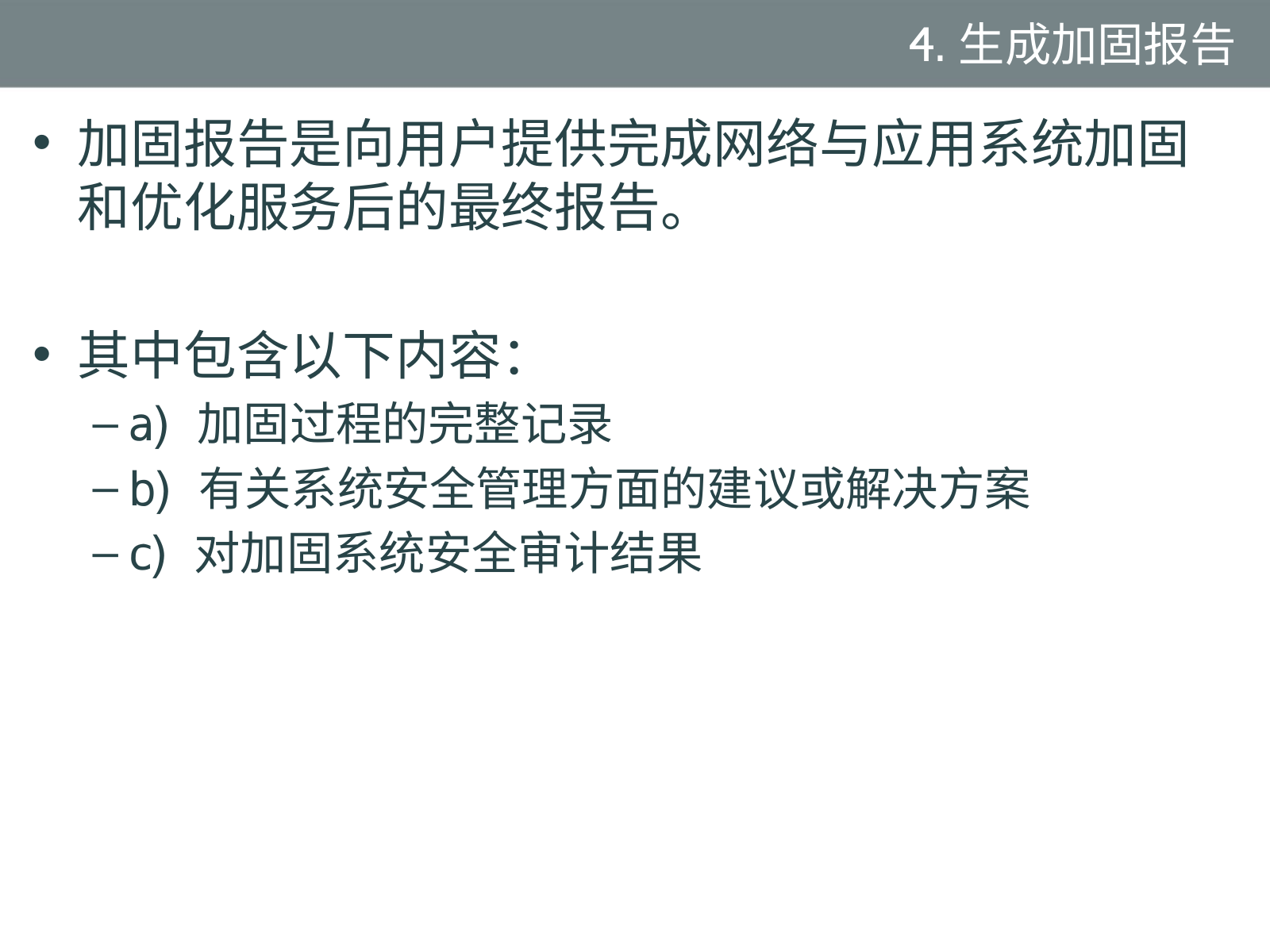

# 4.生成加固报告
加固报告是向用户提供完成网络与应用系统加固和优化服务后的最终报告。

其中包含以下内容：
a) 加固过程的完整记录
b) 有关系统安全管理方面的建议或解决方案
c) 对加固系统安全审计结果